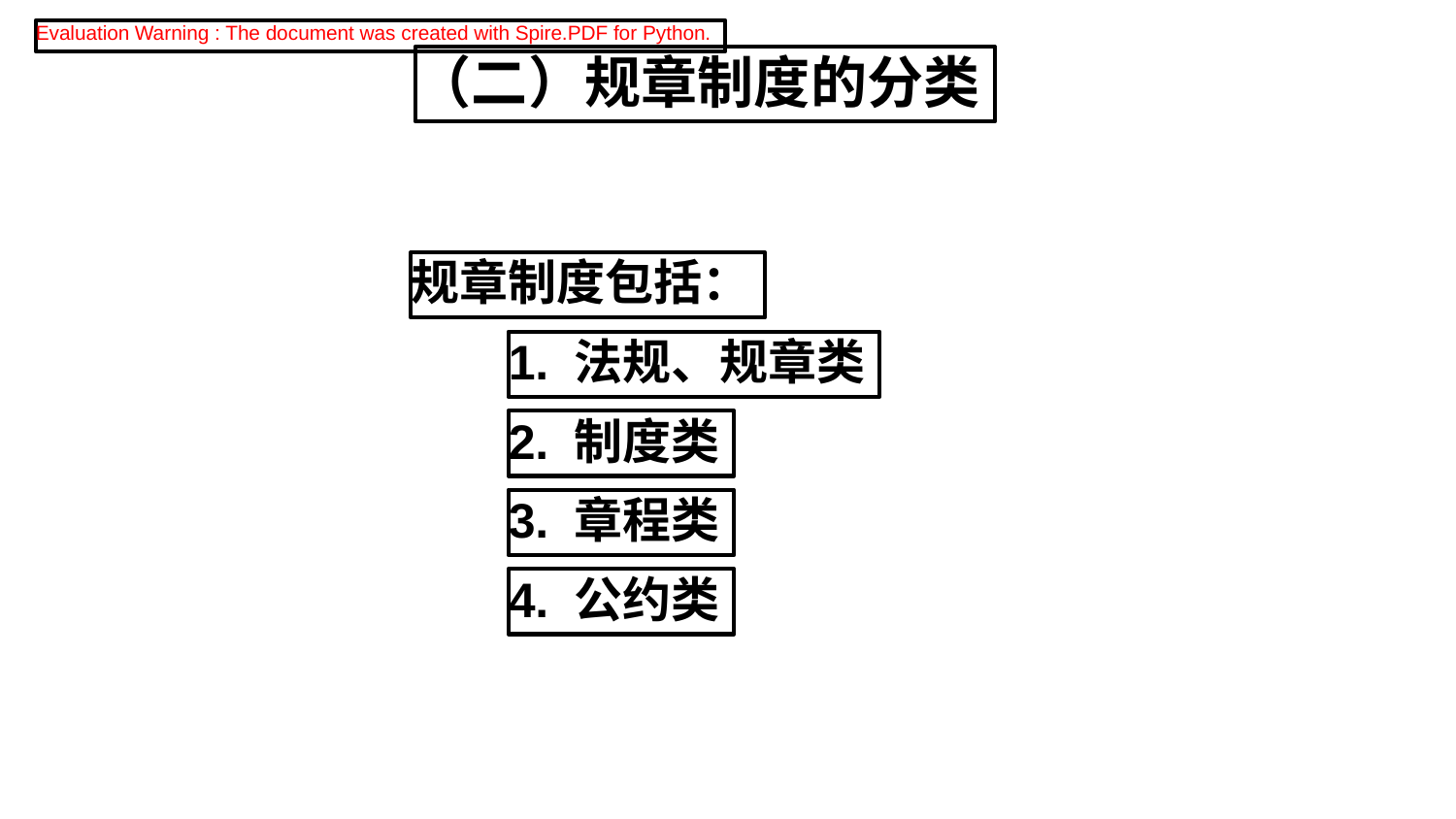

Evaluation Warning : The document was created with Spire.PDF for Python.
（二）规章制度的分类
规章制度包括：
1. 法规、规章类
2. 制度类
3. 章程类
4. 公约类